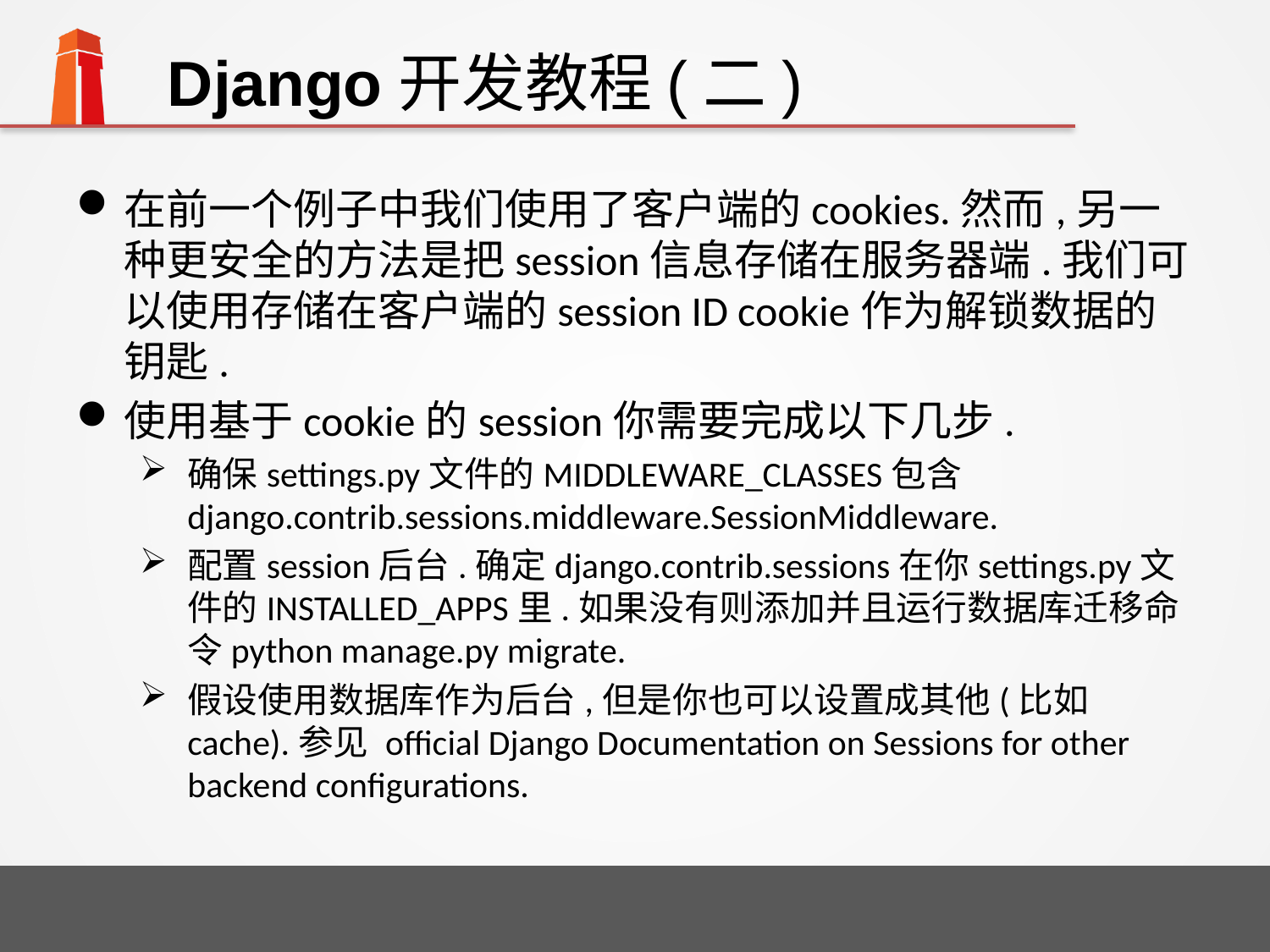

# Django开发教程(二)
在前一个例子中我们使用了客户端的cookies.然而,另一种更安全的方法是把session信息存储在服务器端.我们可以使用存储在客户端的session ID cookie作为解锁数据的钥匙.
使用基于cookie的session你需要完成以下几步.
确保settings.py文件的MIDDLEWARE_CLASSES包含django.contrib.sessions.middleware.SessionMiddleware.
配置session后台.确定django.contrib.sessions在你settings.py文件的INSTALLED_APPS里.如果没有则添加并且运行数据库迁移命令python manage.py migrate.
假设使用数据库作为后台,但是你也可以设置成其他(比如cache).参见 official Django Documentation on Sessions for other backend configurations.